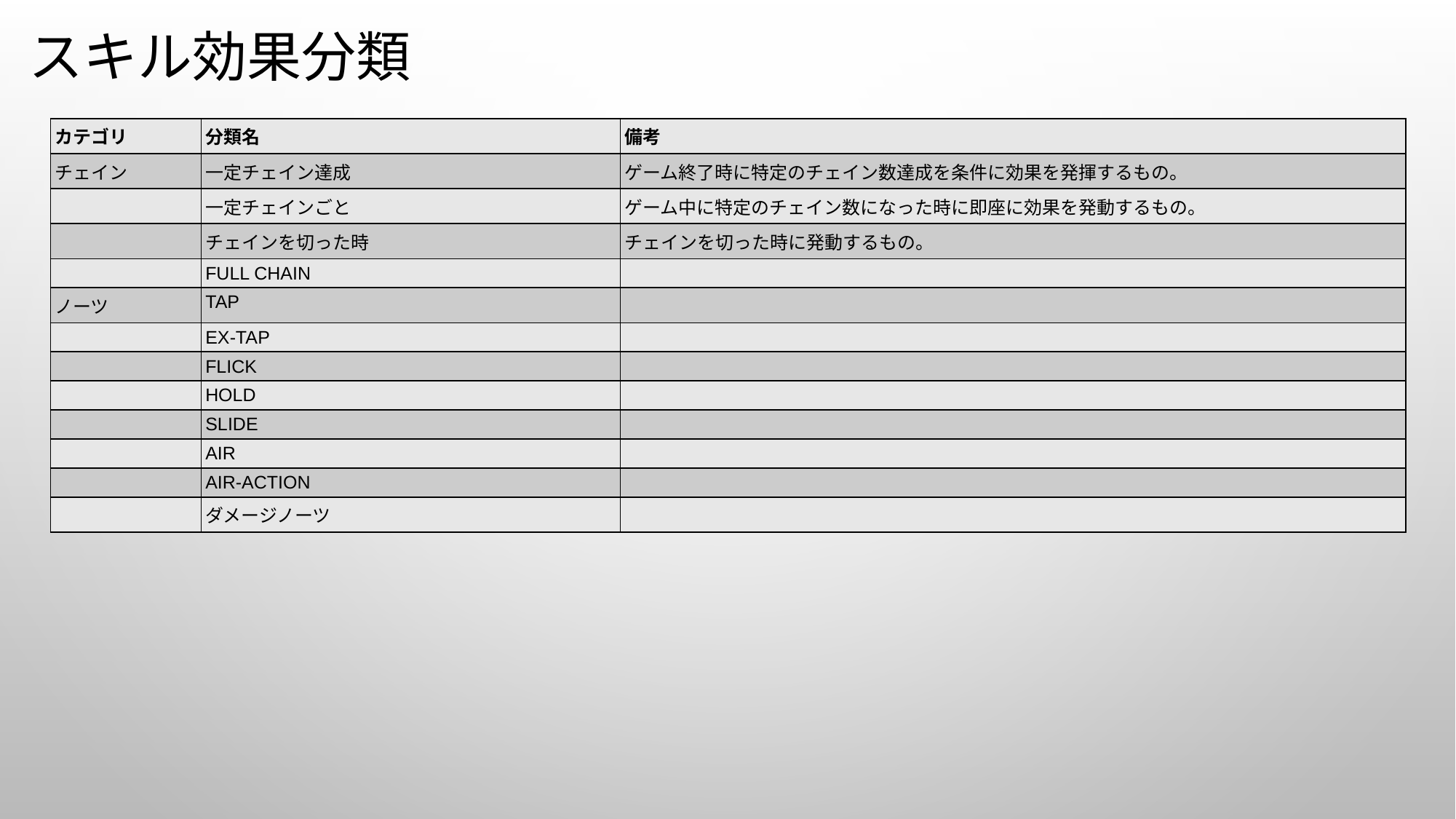

# スキル効果分類
| カテゴリ | 分類名 | 備考 |
| --- | --- | --- |
| チェイン | 一定チェイン達成 | ゲーム終了時に特定のチェイン数達成を条件に効果を発揮するもの。 |
|  | 一定チェインごと | ゲーム中に特定のチェイン数になった時に即座に効果を発動するもの。 |
|  | チェインを切った時 | チェインを切った時に発動するもの。 |
|  | FULL CHAIN |  |
| ノーツ | TAP |  |
|  | EX-TAP |  |
|  | FLICK |  |
|  | HOLD |  |
|  | SLIDE |  |
|  | AIR |  |
|  | AIR-ACTION |  |
|  | ダメージノーツ |  |